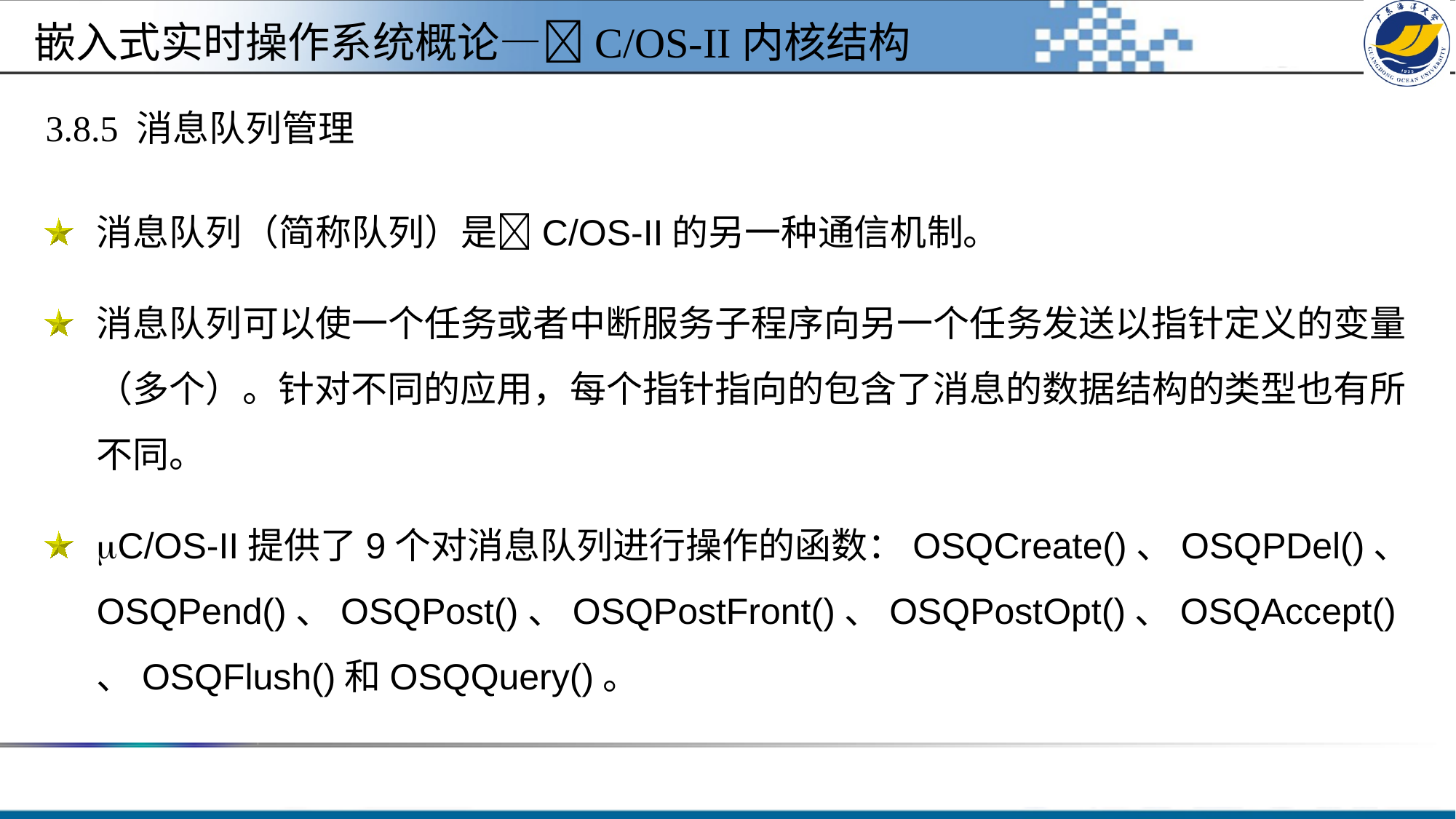

嵌入式实时操作系统概论—μC/OS-II内核结构
# 3.8.5 消息队列管理
消息队列（简称队列）是μC/OS-II的另一种通信机制。
消息队列可以使一个任务或者中断服务子程序向另一个任务发送以指针定义的变量（多个）。针对不同的应用，每个指针指向的包含了消息的数据结构的类型也有所不同。
μC/OS-II提供了9个对消息队列进行操作的函数：OSQCreate()、OSQPDel()、OSQPend()、OSQPost()、OSQPostFront()、OSQPostOpt()、OSQAccept()、OSQFlush()和OSQQuery()。
74